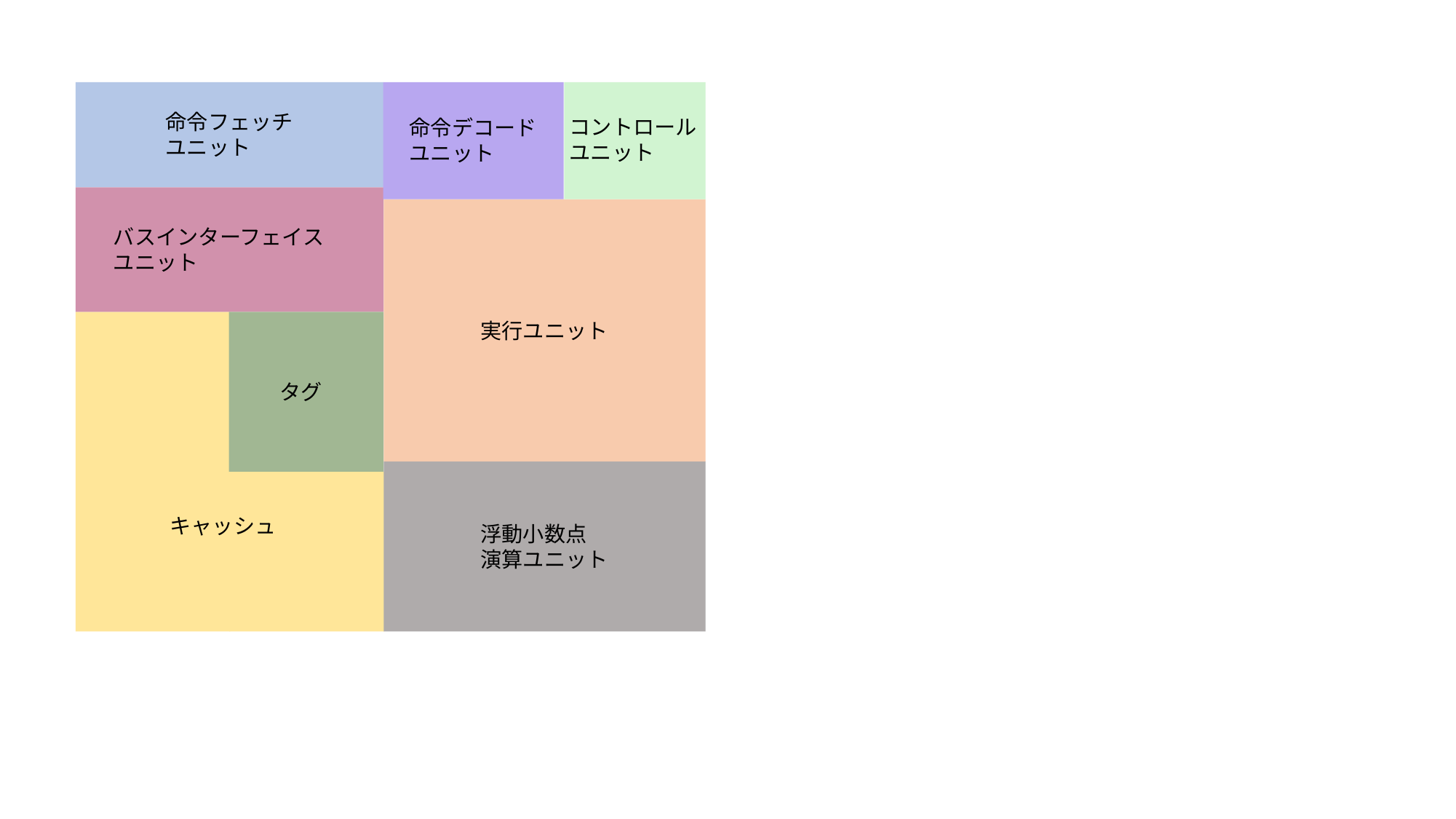

命令フェッチ
ユニット

コントロール
ユニット
命令デコード
ユニット

バスインターフェイス
ユニット

キャッシュ

実行ユニット
タグ

浮動小数点
演算ユニット